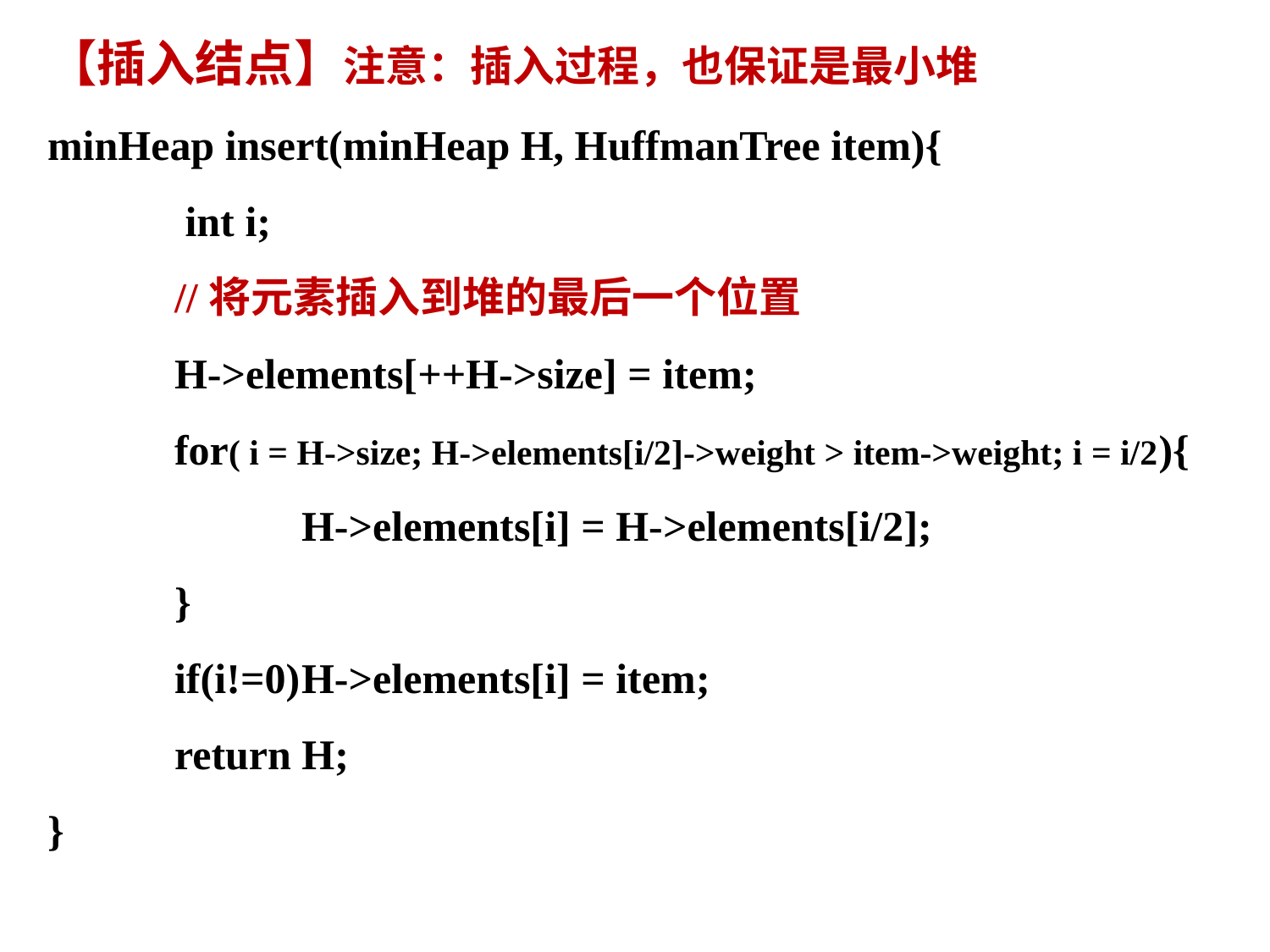

【插入结点】注意：插入过程，也保证是最小堆
minHeap insert(minHeap H, HuffmanTree item){
	 int i;
	//将元素插入到堆的最后一个位置
	H->elements[++H->size] = item;
	for( i = H->size; H->elements[i/2]->weight > item->weight; i = i/2){
		H->elements[i] = H->elements[i/2];
	}
	if(i!=0)	H->elements[i] = item;
	return H;
}